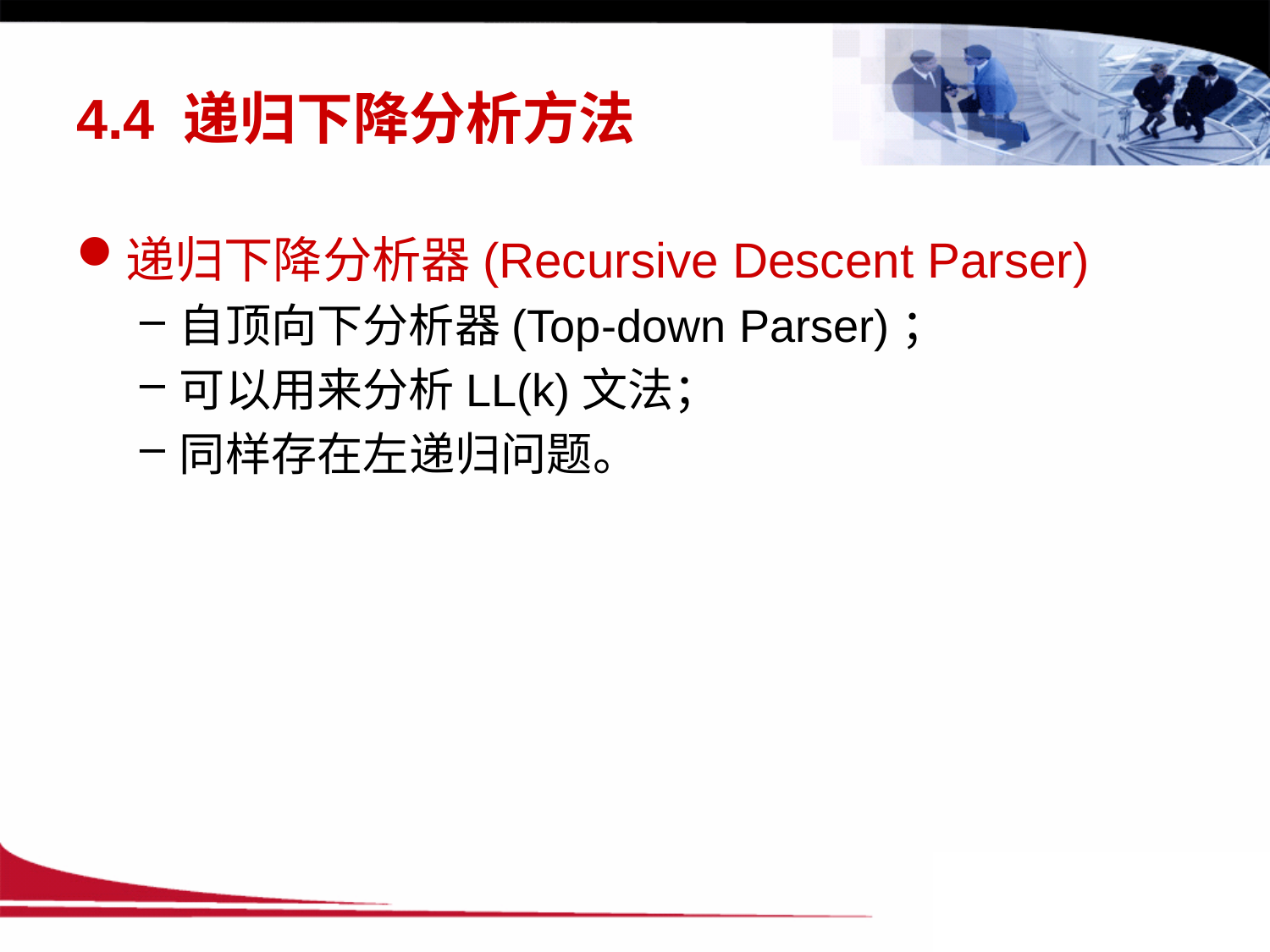

# 4.4 递归下降分析方法
递归下降分析器(Recursive Descent Parser)
自顶向下分析器(Top-down Parser)；
可以用来分析LL(k)文法；
同样存在左递归问题。